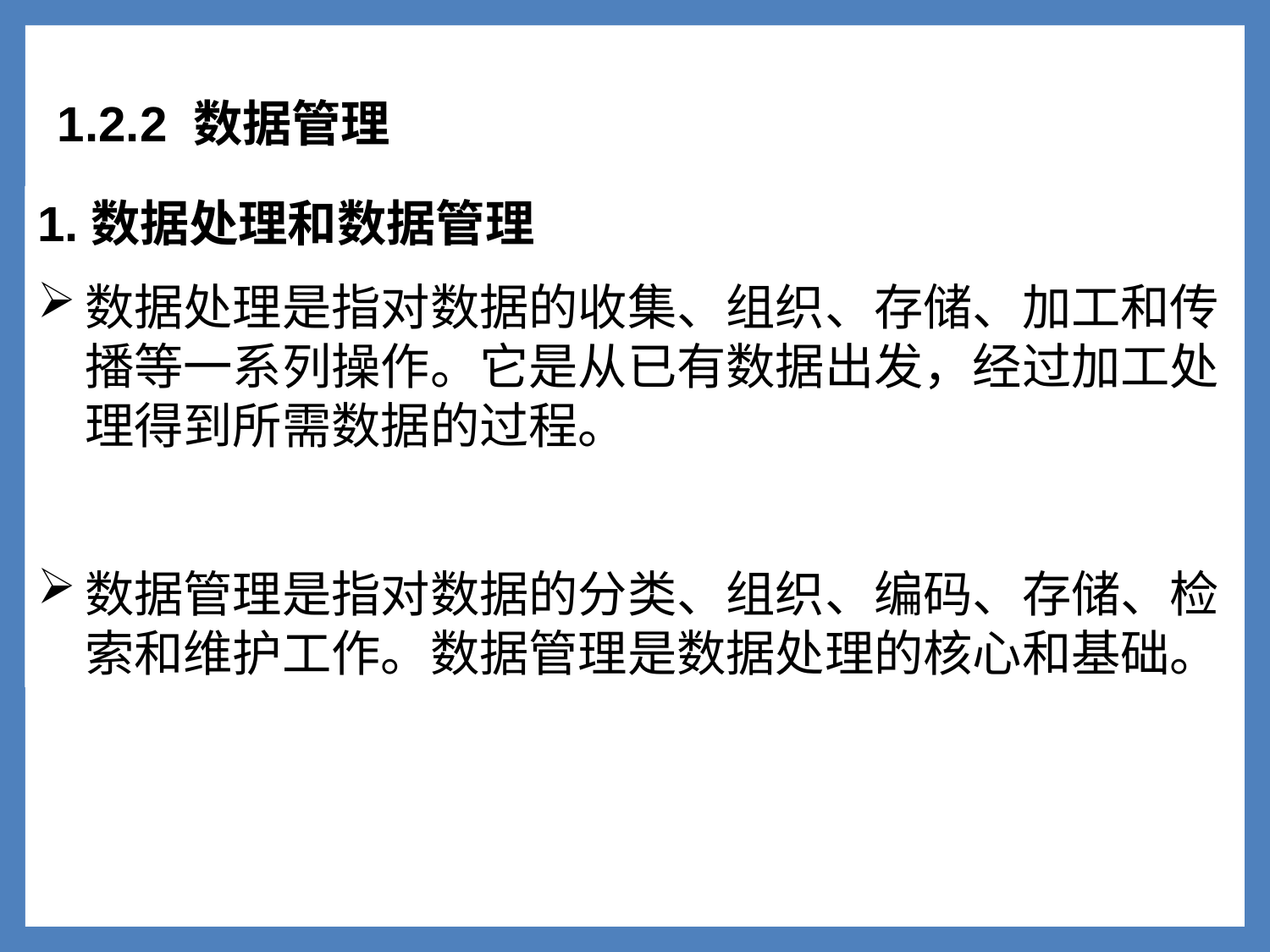

1.2.2 数据管理
1.数据处理和数据管理
数据处理是指对数据的收集、组织、存储、加工和传播等一系列操作。它是从已有数据出发，经过加工处理得到所需数据的过程。

数据管理是指对数据的分类、组织、编码、存储、检索和维护工作。数据管理是数据处理的核心和基础。